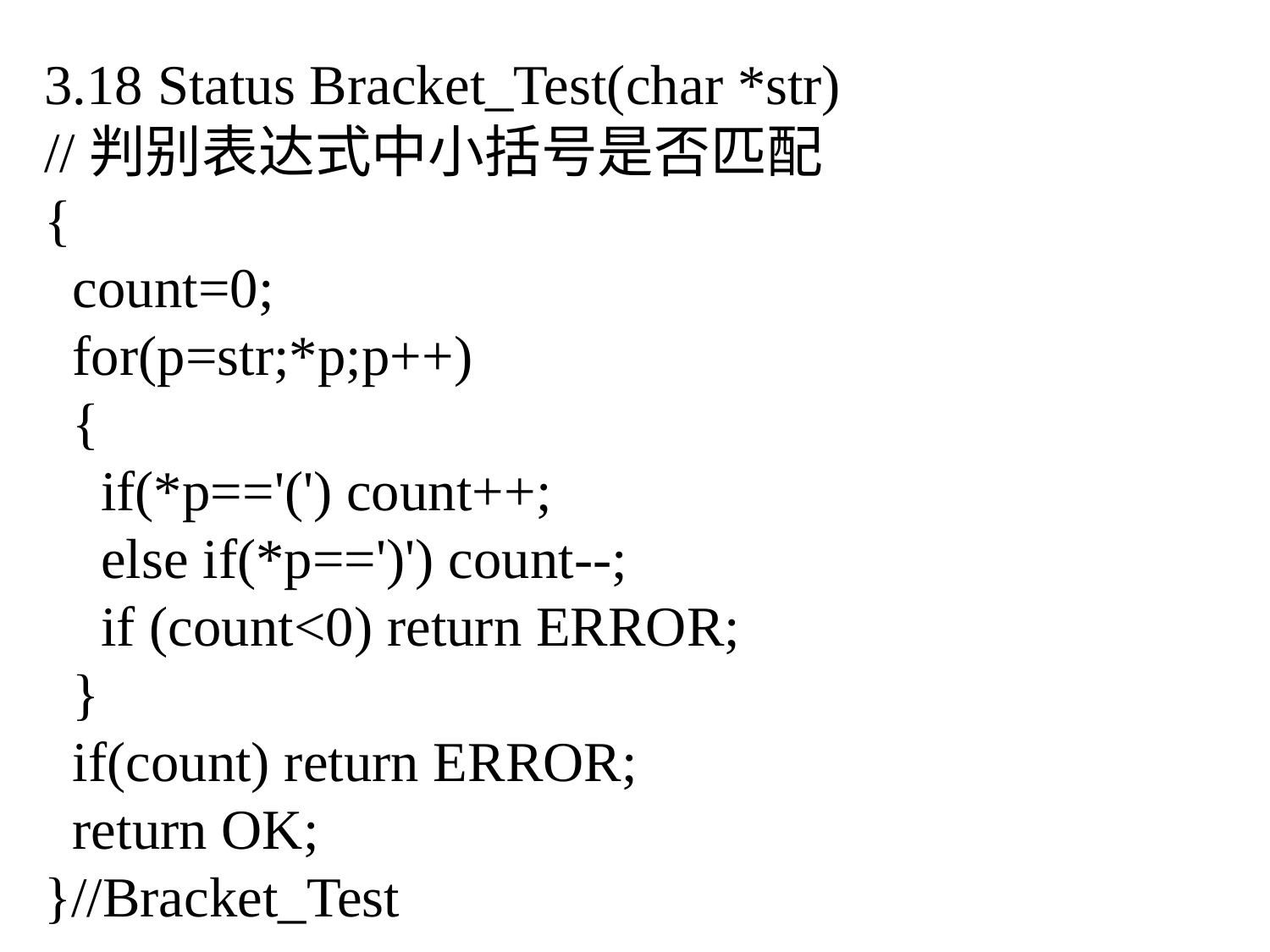

3.18 Status Bracket_Test(char *str)
//判别表达式中小括号是否匹配
{
  count=0;
  for(p=str;*p;p++)
  {
    if(*p=='(') count++;
    else if(*p==')') count--;
    if (count<0) return ERROR;
  }
  if(count) return ERROR;
  return OK;
}//Bracket_Test